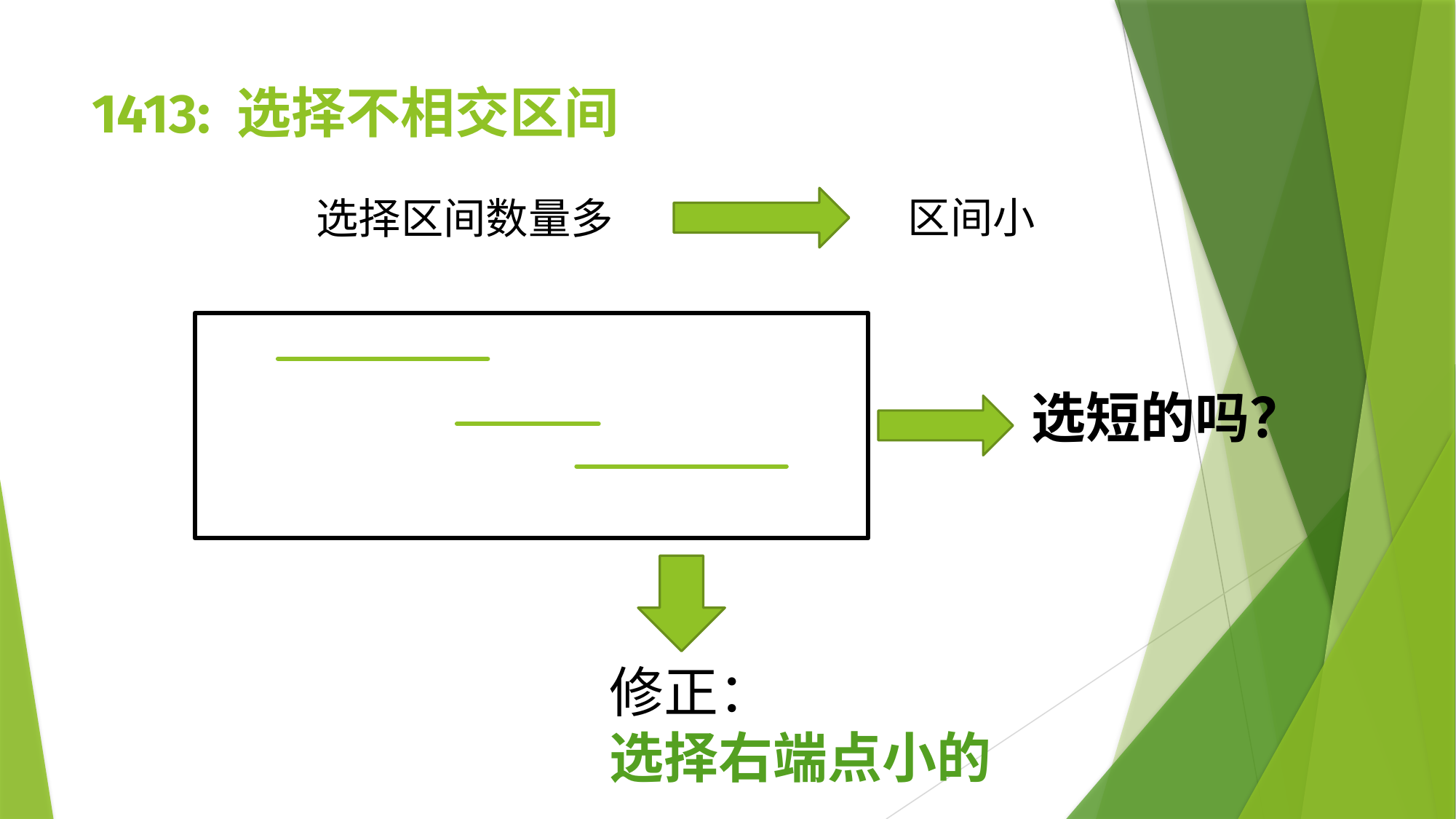

# 1413: 选择不相交区间
区间小
选择区间数量多

选短的吗？

修正：
选择右端点小的